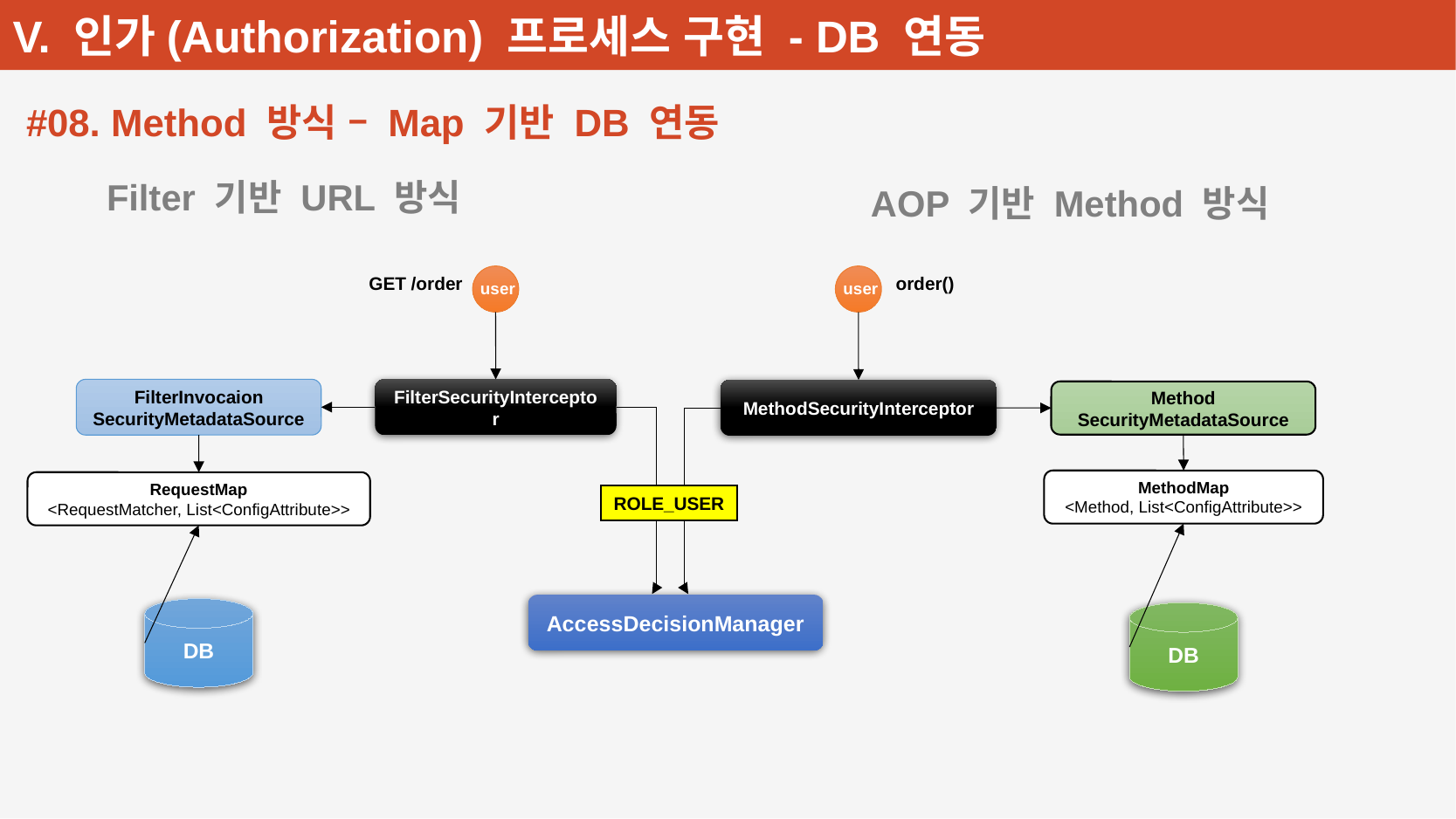

#08. Method 방식 – Map 기반 DB 연동
Filter 기반 URL 방식
AOP 기반 Method 방식
GET /order

user

user
order()
FilterInvocaion
SecurityMetadataSource
FilterSecurityInterceptor
MethodSecurityInterceptor
Method
SecurityMetadataSource
MethodMap
<Method, List<ConfigAttribute>>
RequestMap
<RequestMatcher, List<ConfigAttribute>>
ROLE_USER
AccessDecisionManager
DB
DB